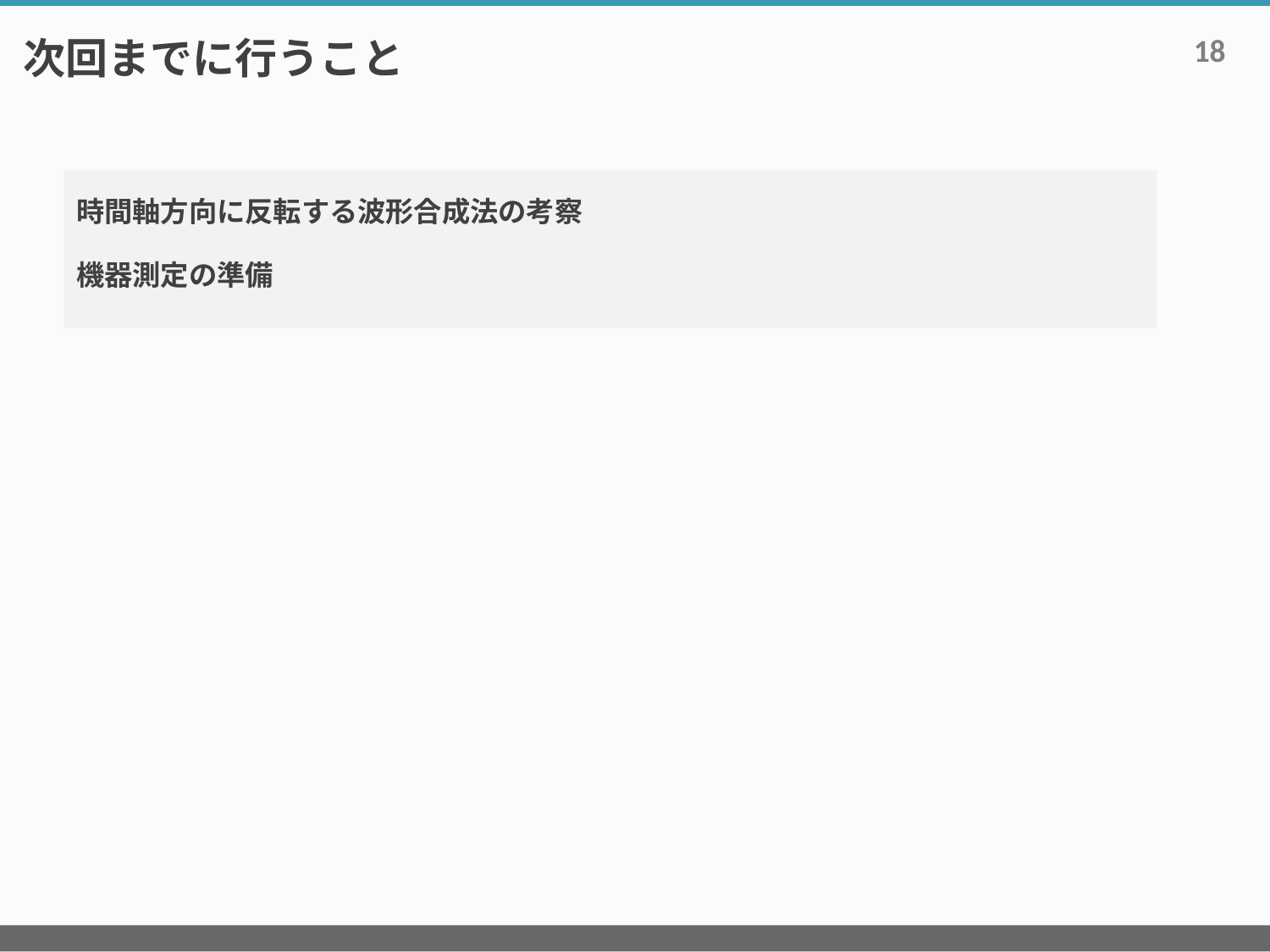

# 次回までに行うこと
18
時間軸方向に反転する波形合成法の考察
機器測定の準備